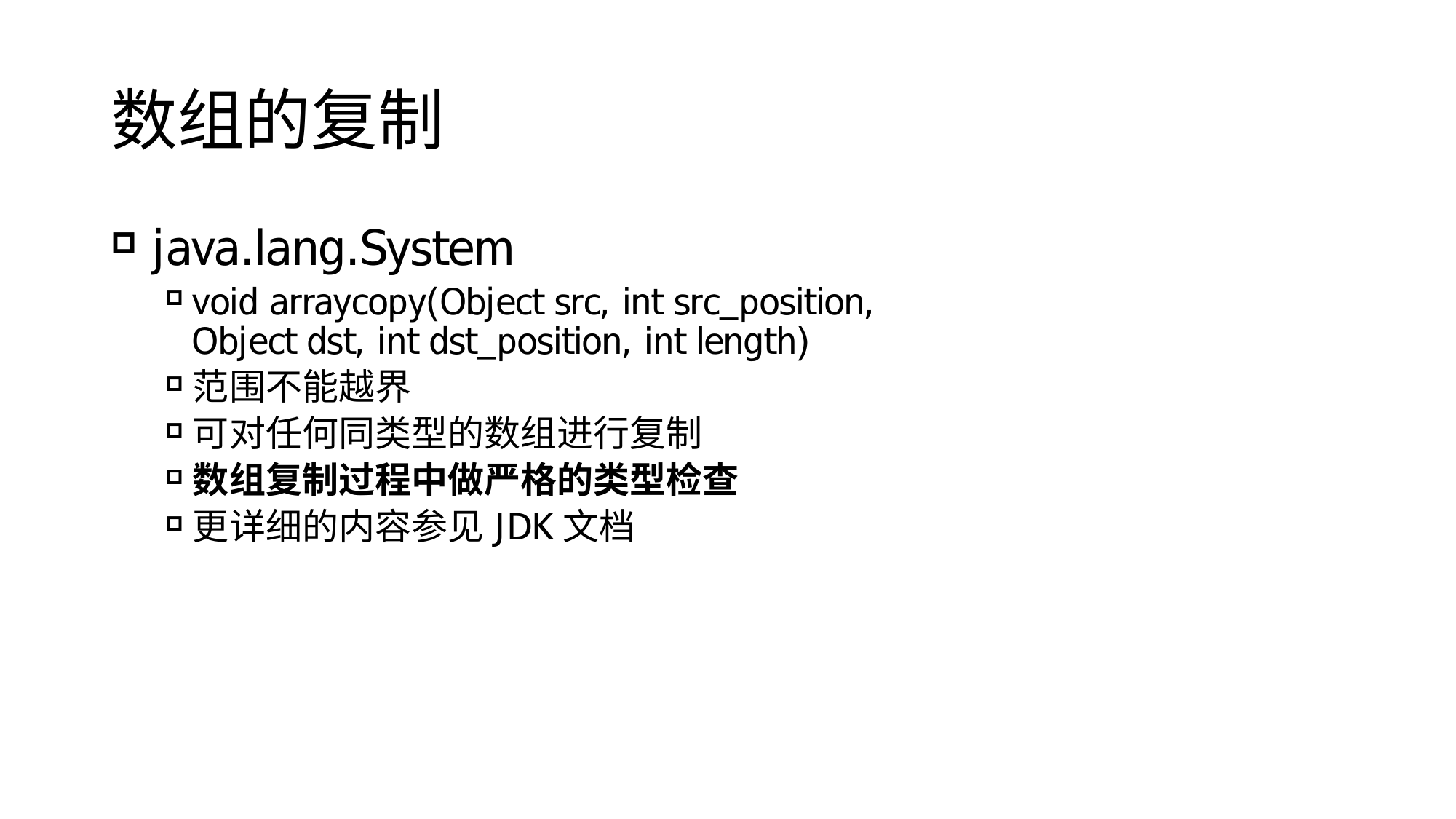

# 数组的复制
 java.lang.System
void arraycopy(Object src, int src_position,  		                        Object dst, int dst_position, int length)
范围不能越界
可对任何同类型的数组进行复制
数组复制过程中做严格的类型检查
更详细的内容参见JDK文档